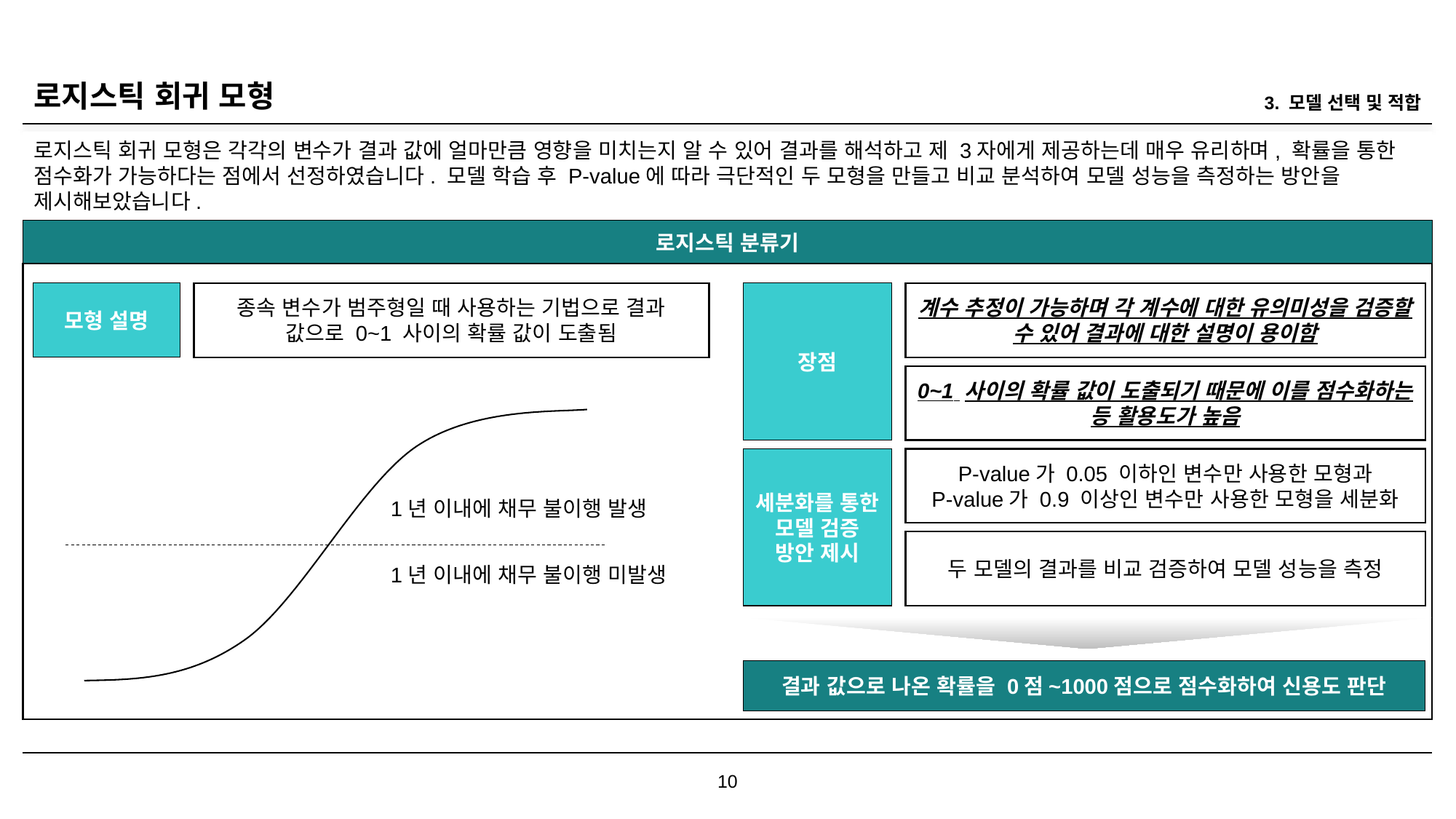

로지스틱 회귀 모형
3. 모델 선택 및 적합
로지스틱 회귀 모형은 각각의 변수가 결과 값에 얼마만큼 영향을 미치는지 알 수 있어 결과를 해석하고 제 3자에게 제공하는데 매우 유리하며, 확률을 통한 점수화가 가능하다는 점에서 선정하였습니다. 모델 학습 후 P-value에 따라 극단적인 두 모형을 만들고 비교 분석하여 모델 성능을 측정하는 방안을 제시해보았습니다.
로지스틱 분류기

모형 설명
종속 변수가 범주형일 때 사용하는 기법으로 결과 값으로 0~1 사이의 확률 값이 도출됨
장점
계수 추정이 가능하며 각 계수에 대한 유의미성을 검증할 수 있어 결과에 대한 설명이 용이함
0~1 사이의 확률 값이 도출되기 때문에 이를 점수화하는 등 활용도가 높음
세분화를 통한 모델 검증
방안 제시
P-value가 0.05 이하인 변수만 사용한 모형과
P-value가 0.9 이상인 변수만 사용한 모형을 세분화
두 모델의 결과를 비교 검증하여 모델 성능을 측정

1년 이내에 채무 불이행 발생
1년 이내에 채무 불이행 미발생

결과 값으로 나온 확률을 0점~1000점으로 점수화하여 신용도 판단
10